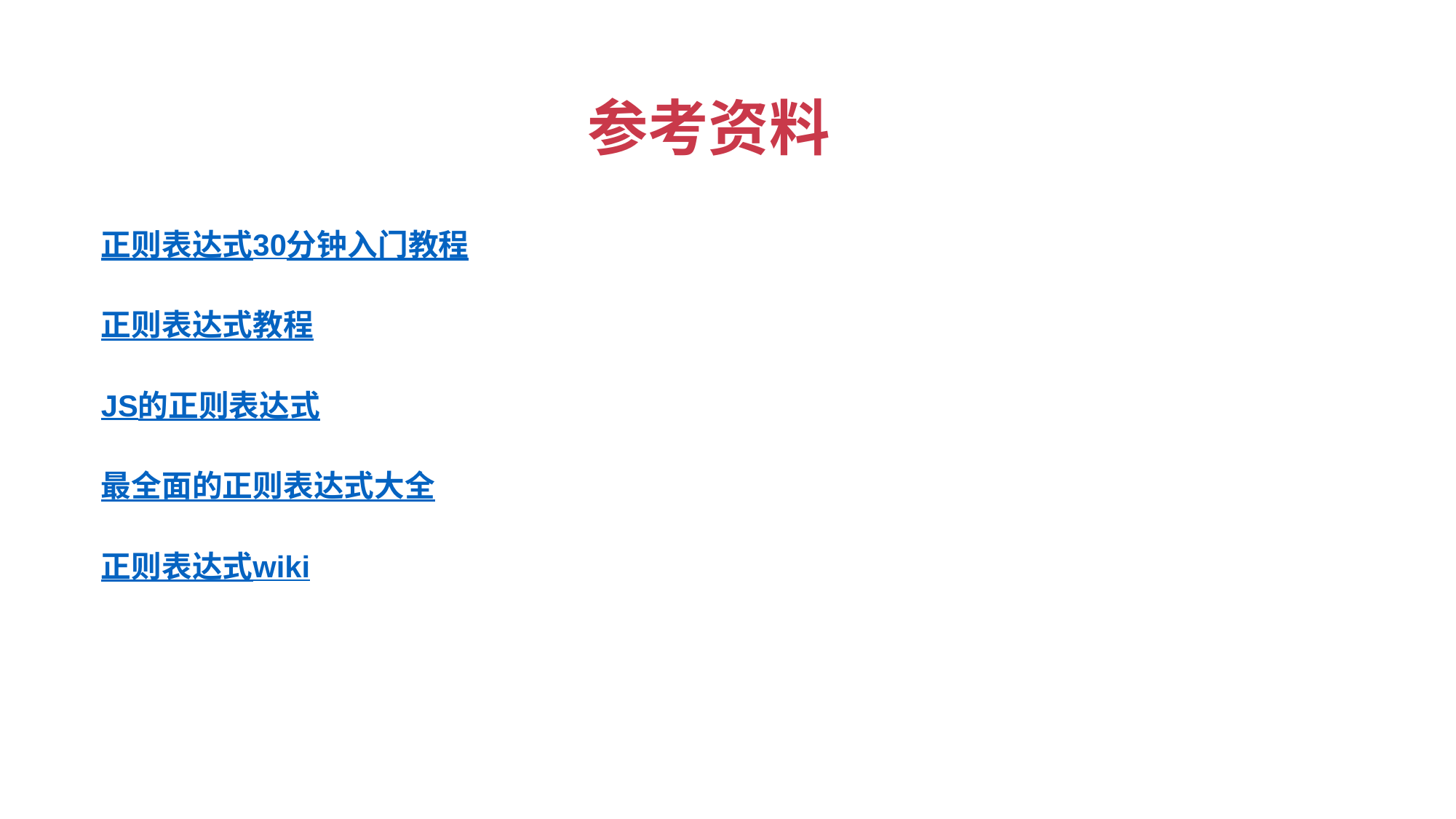

# 参考资料
正则表达式30分钟入门教程

正则表达式教程

JS的正则表达式

最全面的正则表达式大全

正则表达式wiki